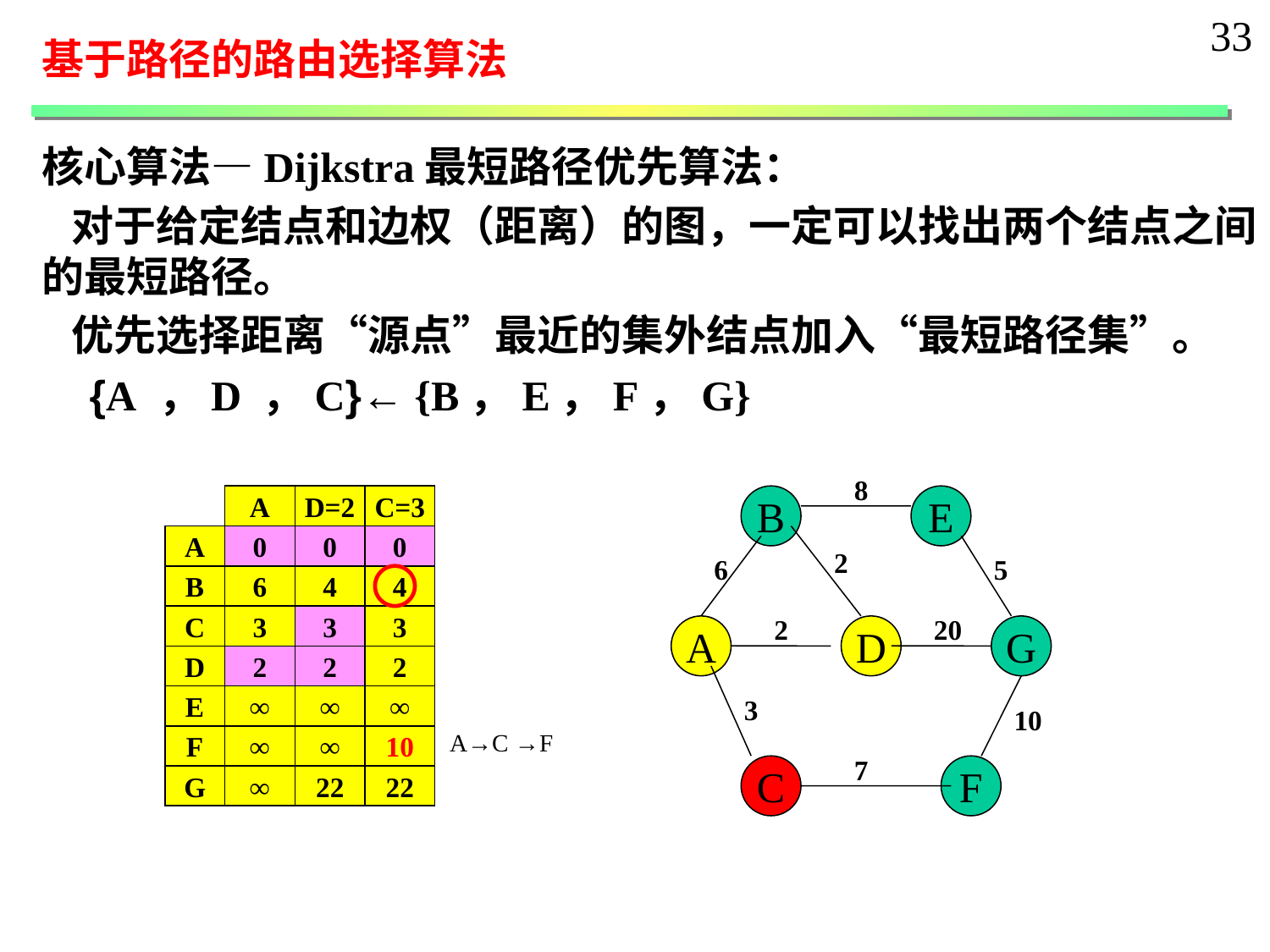

33
基于路径的路由选择算法

核心算法—Dijkstra最短路径优先算法：
  对于给定结点和边权（距离）的图，一定可以找出两个结点之间的最短路径。
  优先选择距离“源点”最近的集外结点加入“最短路径集”。
    {A ，D ，C}← {B，E，F，G}
8
B
E

2
6
5
2
20
A
D
G

3
10
7
C
F

A
D=2
C=3
A
0
0
0
B
6
4
4

C
3
3
3
D
2
2
2
E
∞
∞
∞
A→C →F
F
∞
∞
10
G
∞
22
22